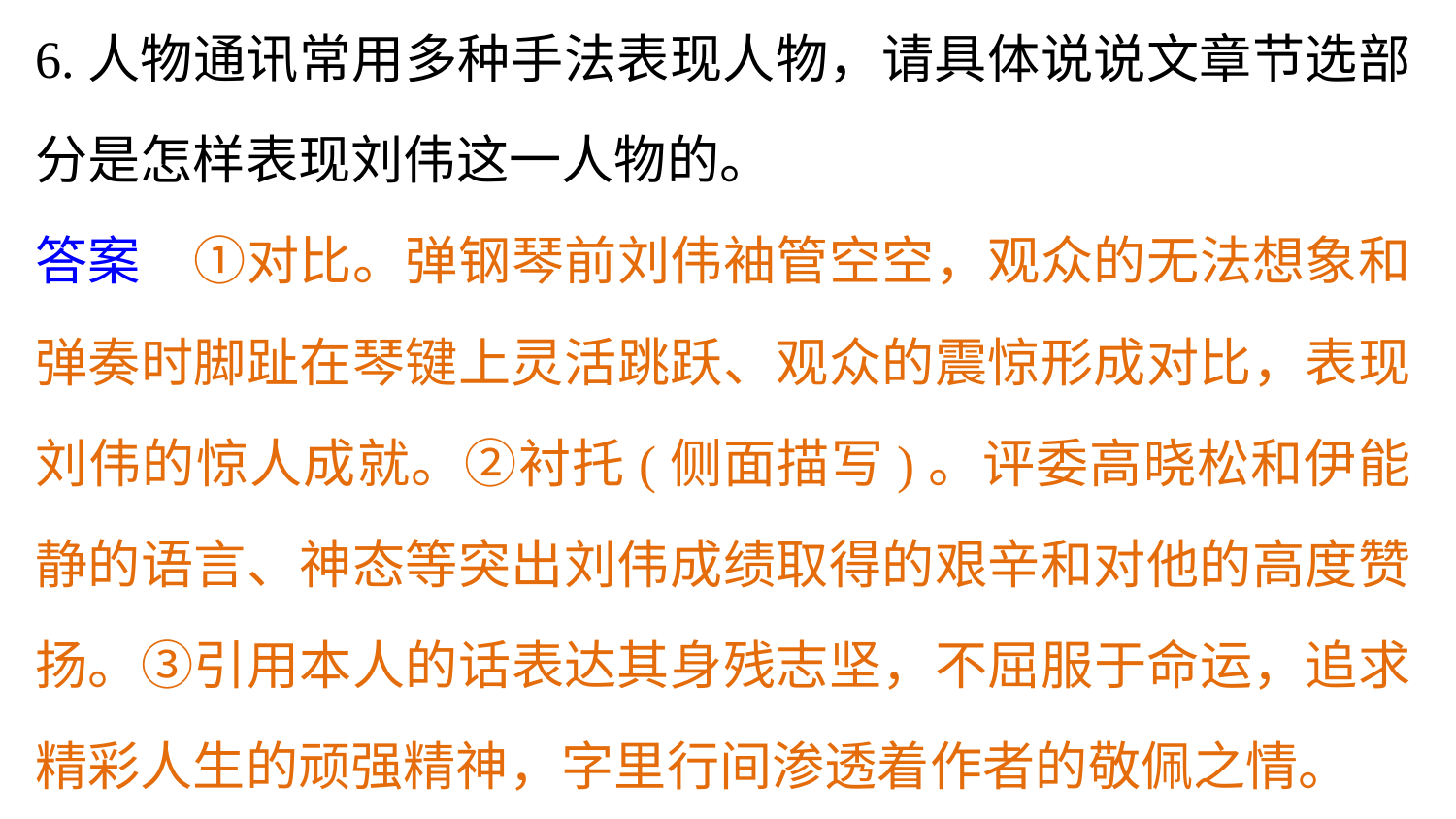

6.人物通讯常用多种手法表现人物，请具体说说文章节选部分是怎样表现刘伟这一人物的。
答案　①对比。弹钢琴前刘伟袖管空空，观众的无法想象和弹奏时脚趾在琴键上灵活跳跃、观众的震惊形成对比，表现刘伟的惊人成就。②衬托(侧面描写)。评委高晓松和伊能静的语言、神态等突出刘伟成绩取得的艰辛和对他的高度赞扬。③引用本人的话表达其身残志坚，不屈服于命运，追求精彩人生的顽强精神，字里行间渗透着作者的敬佩之情。